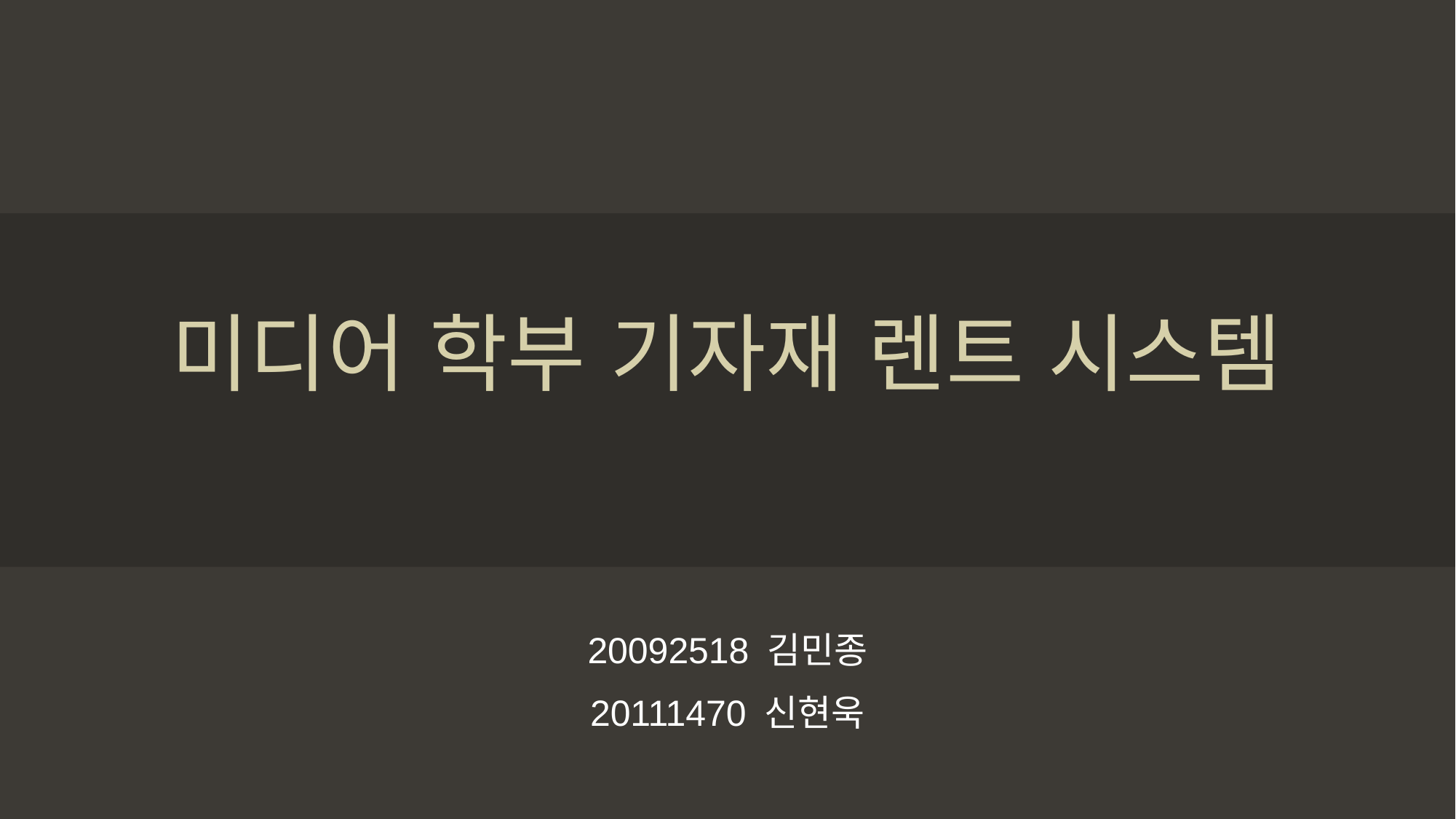

# 미디어 학부 기자재 렌트 시스템

20092518 김민종
20111470 신현욱